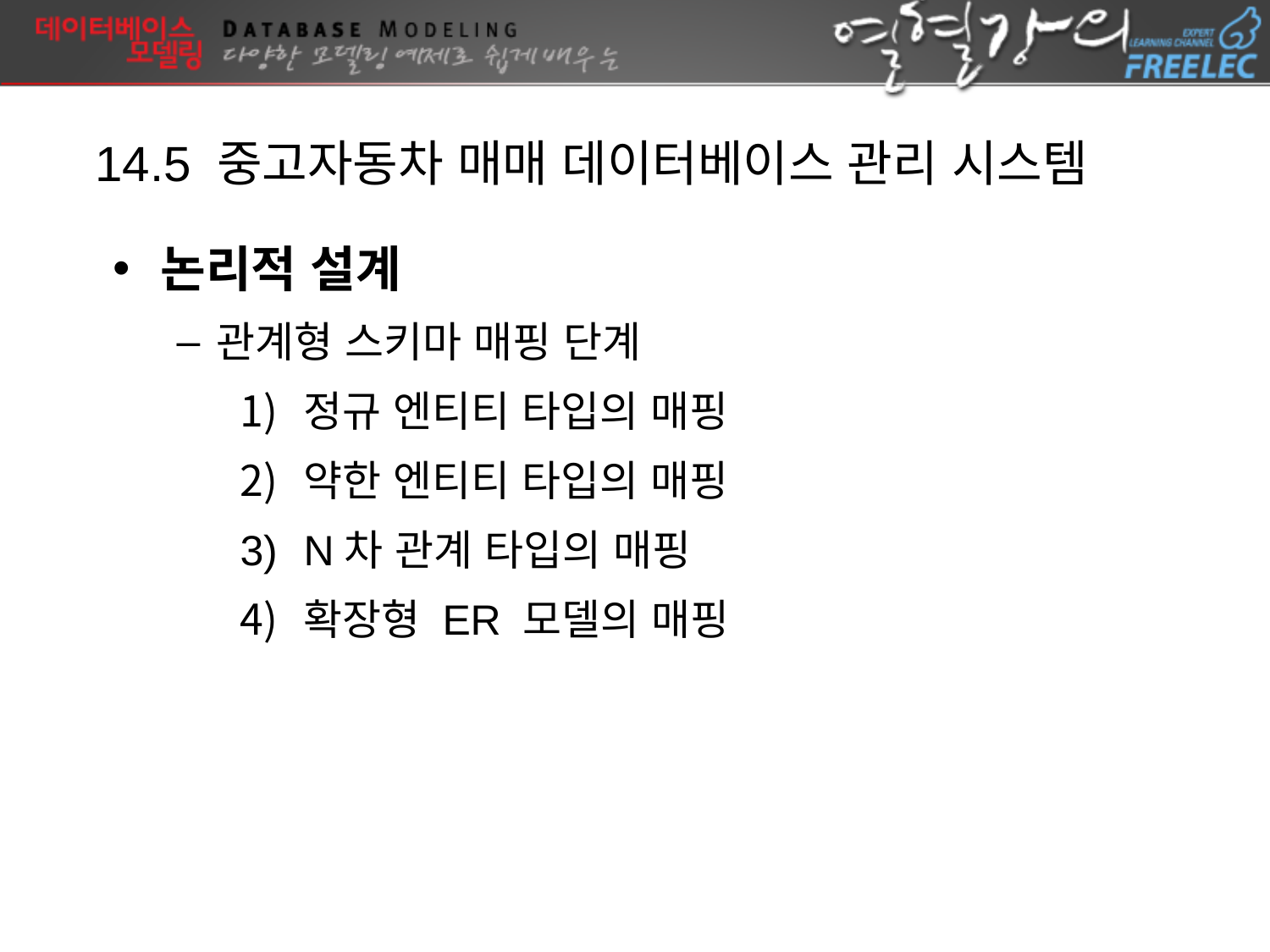

14.5 중고자동차 매매 데이터베이스 관리 시스템
논리적 설계
관계형 스키마 매핑 단계
정규 엔티티 타입의 매핑
약한 엔티티 타입의 매핑
N차 관계 타입의 매핑
확장형 ER 모델의 매핑